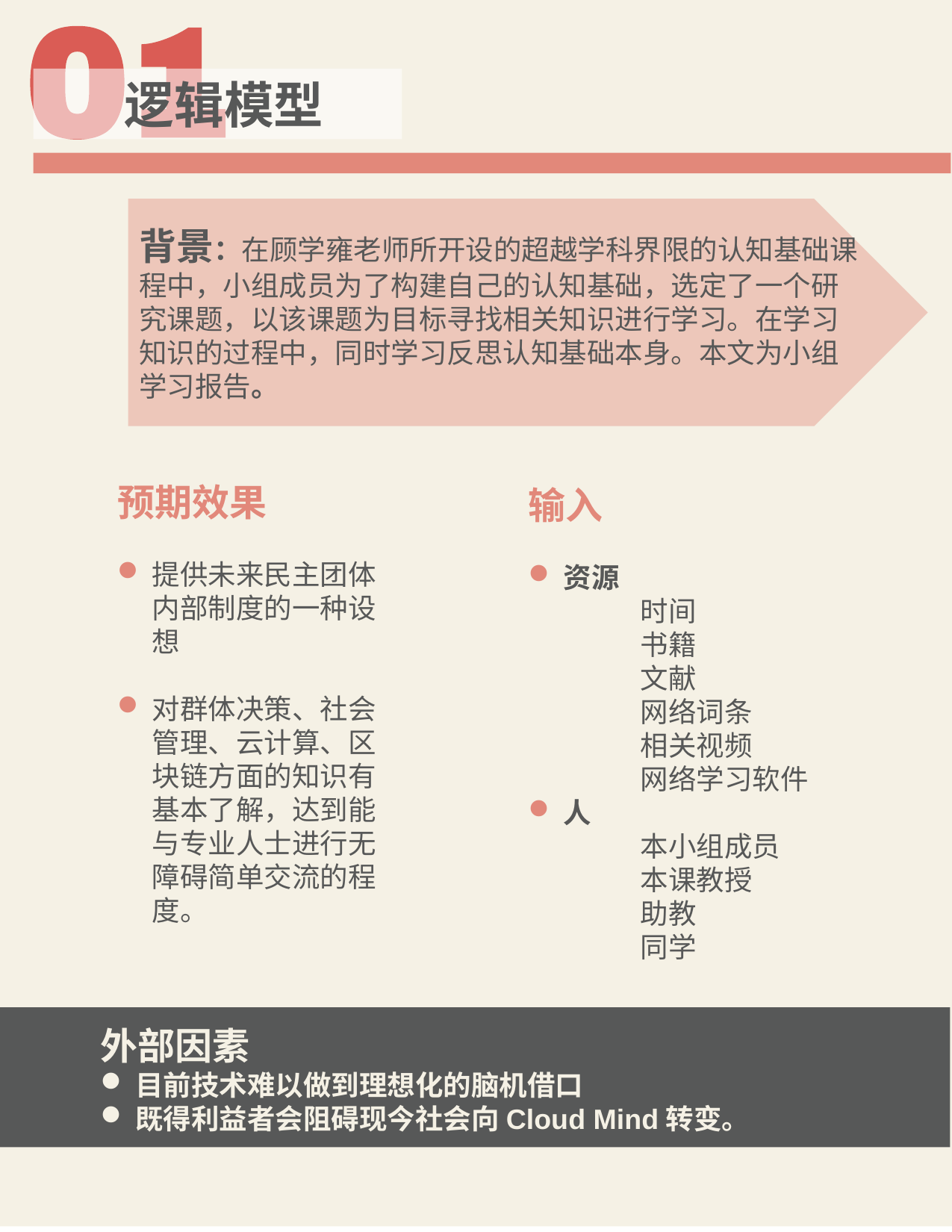

01
      逻辑模型

背景：在顾学雍老师所开设的超越学科界限的认知基础课程中，小组成员为了构建自己的认知基础，选定了一个研究课题，以该课题为目标寻找相关知识进行学习。在学习知识的过程中，同时学习反思认知基础本身。本文为小组学习报告。
预期效果

提供未来民主团体内部制度的一种设想

对群体决策、社会管理、云计算、区块链方面的知识有基本了解，达到能与专业人士进行无障碍简单交流的程度。

输入

资源
	时间
	书籍
	文献
	网络词条
	相关视频
	网络学习软件
人
	本小组成员
	本课教授
	助教
	同学

外部因素
目前技术难以做到理想化的脑机借口
既得利益者会阻碍现今社会向Cloud Mind转变。